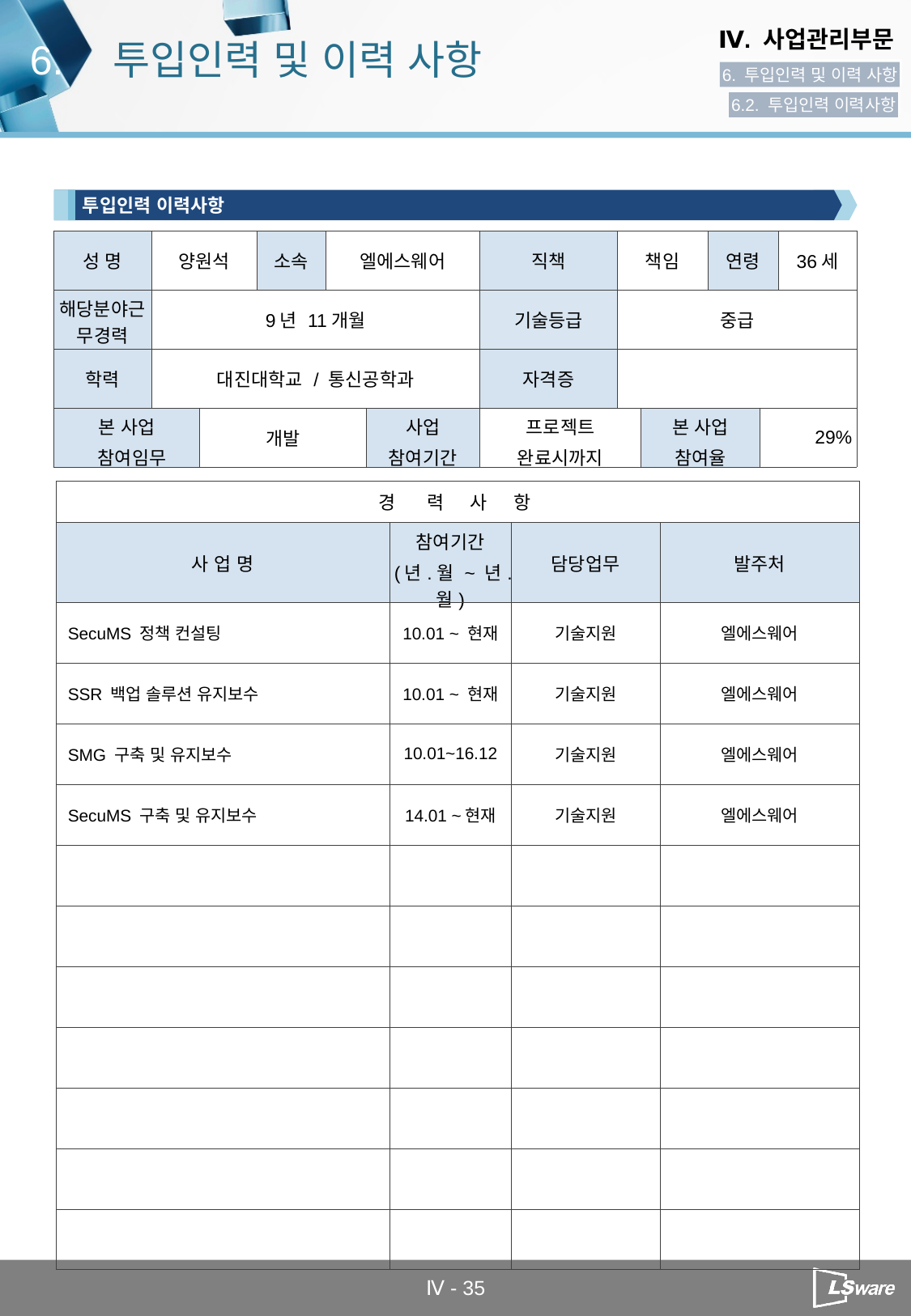

6.
투입인력 및 이력 사항
6. 투입인력 및 이력 사항
6.2. 투입인력 이력사항

투입인력 이력사항
| 성 명 | 양원석 |  | 소속 | 엘에스웨어 |  | 직책 | 책임 |  | 연령 |  | 36세 |
| --- | --- | --- | --- | --- | --- | --- | --- | --- | --- | --- | --- |
| 해당분야근무경력 | 9년 11개월 |  |  |  |  | 기술등급 | 중급 |  |  |  |  |
| 학력 | 대진대학교 / 통신공학과 |  |  |  |  | 자격증 |  |  |  |  |  |
| 본 사업 참여임무 |  | 개발 |  |  | 사업 참여기간 | 프로젝트 완료시까지 |  | 본 사업 참여율 |  | 29% |  |
| 경 력 사 항 |  |  |  |
| --- | --- | --- | --- |
| 사 업 명 | 참여기간 (년.월 ~ 년.월) | 담당업무 | 발주처 |
| SecuMS 정책 컨설팅 | 10.01 ~ 현재 | 기술지원 | 엘에스웨어 |
| SSR 백업 솔루션 유지보수 | 10.01 ~ 현재 | 기술지원 | 엘에스웨어 |
| SMG 구축 및 유지보수 | 10.01~16.12 | 기술지원 | 엘에스웨어 |
| SecuMS 구축 및 유지보수 | 14.01 ~현재 | 기술지원 | 엘에스웨어 |
|  |  |  |  |
|  |  |  |  |
|  |  |  |  |
|  |  |  |  |
|  |  |  |  |
|  |  |  |  |
|  |  |  |  |